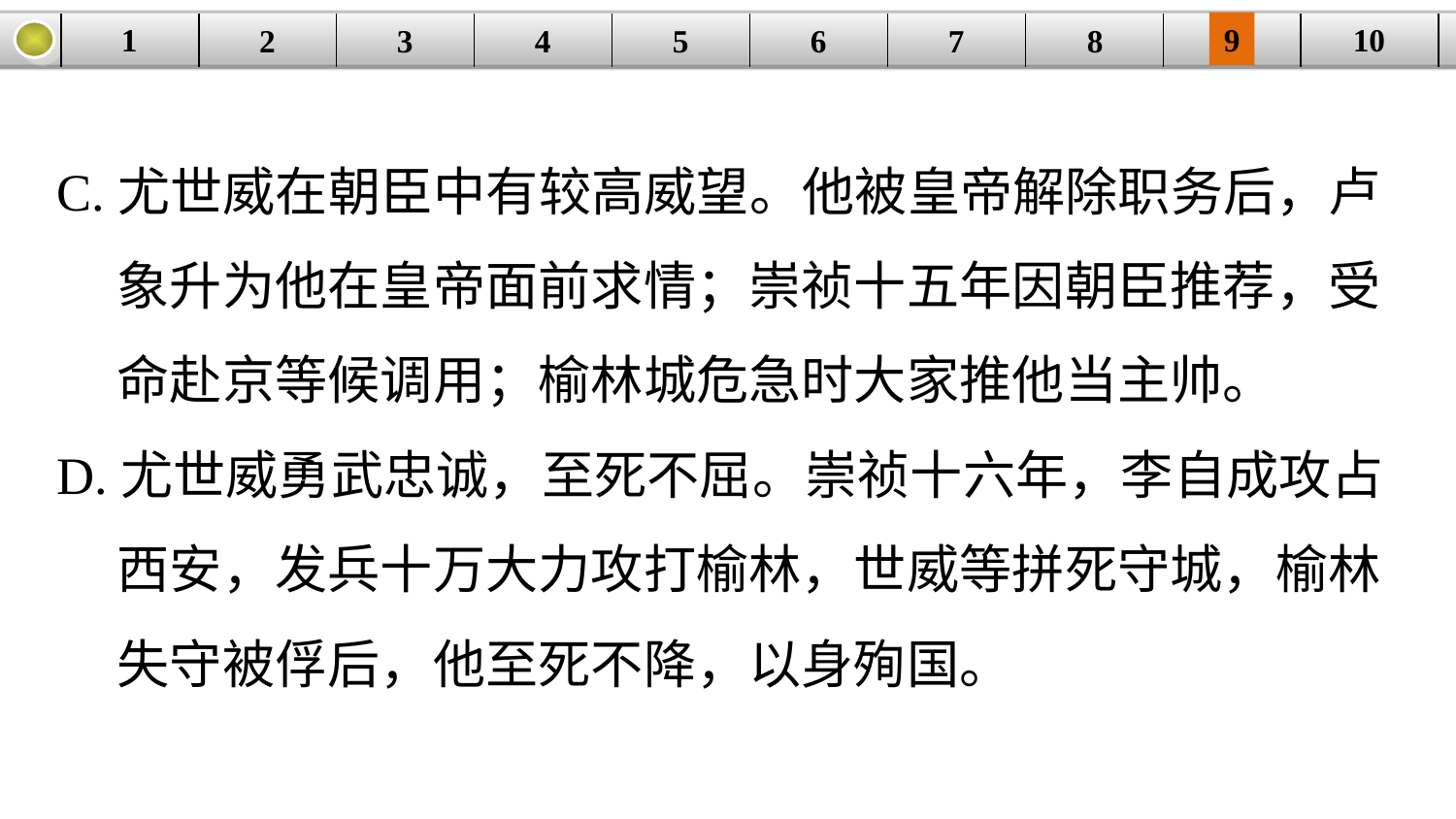

9
10
1
3
4
5
6
8
2
|  |  |  |  |  |  |  |  |  |  |
| --- | --- | --- | --- | --- | --- | --- | --- | --- | --- |
7

C.尤世威在朝臣中有较高威望。他被皇帝解除职务后，卢
    象升为他在皇帝面前求情；崇祯十五年因朝臣推荐，受
    命赴京等候调用；榆林城危急时大家推他当主帅。
D.尤世威勇武忠诚，至死不屈。崇祯十六年，李自成攻占
    西安，发兵十万大力攻打榆林，世威等拼死守城，榆林
    失守被俘后，他至死不降，以身殉国。